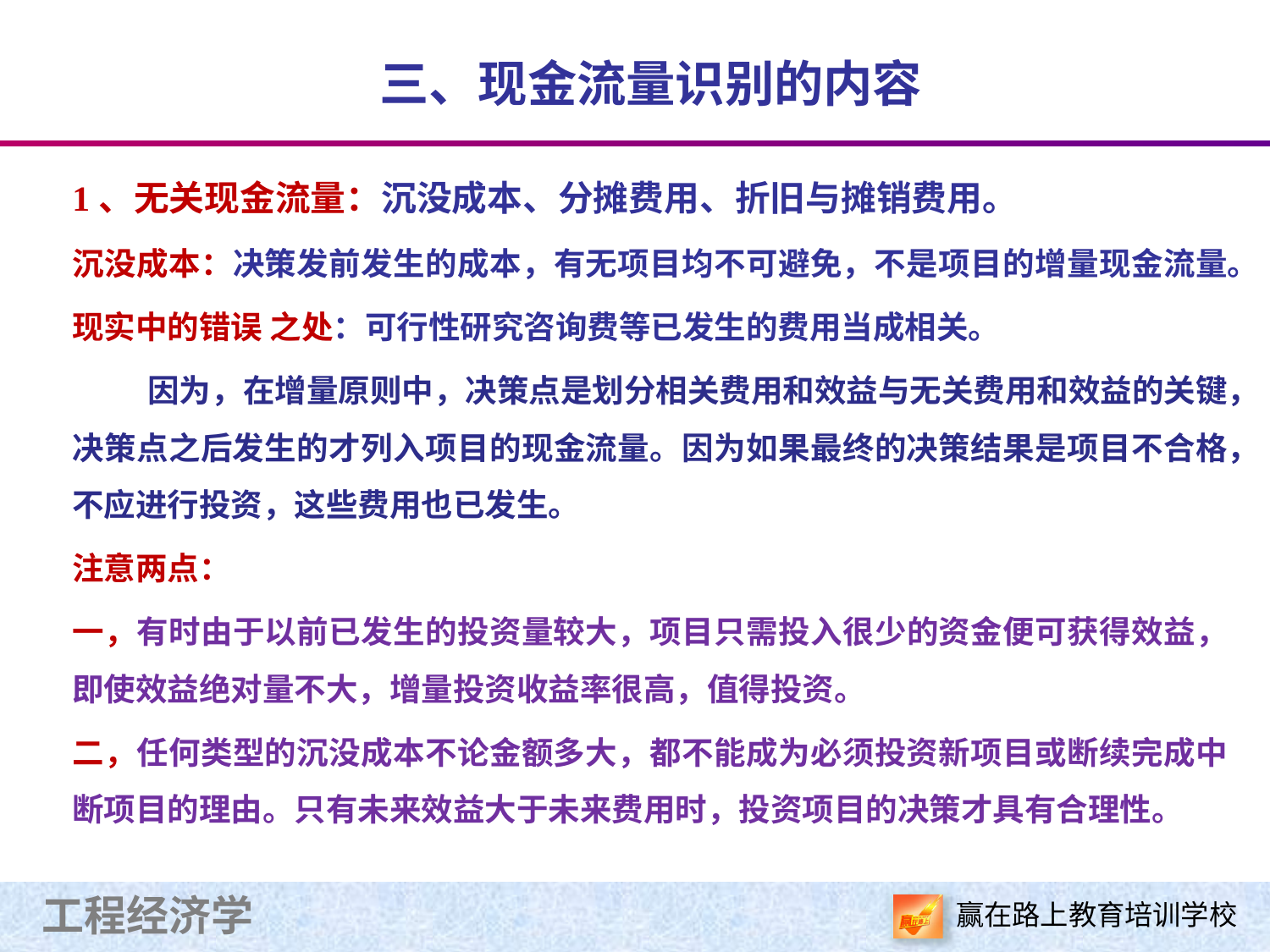

# 三、现金流量识别的内容
1、无关现金流量：沉没成本、分摊费用、折旧与摊销费用。
沉没成本：决策发前发生的成本，有无项目均不可避免，不是项目的增量现金流量。
现实中的错误 之处：可行性研究咨询费等已发生的费用当成相关。
因为，在增量原则中，决策点是划分相关费用和效益与无关费用和效益的关键，决策点之后发生的才列入项目的现金流量。因为如果最终的决策结果是项目不合格，不应进行投资，这些费用也已发生。
注意两点：
一，有时由于以前已发生的投资量较大，项目只需投入很少的资金便可获得效益，即使效益绝对量不大，增量投资收益率很高，值得投资。
二，任何类型的沉没成本不论金额多大，都不能成为必须投资新项目或断续完成中断项目的理由。只有未来效益大于未来费用时，投资项目的决策才具有合理性。